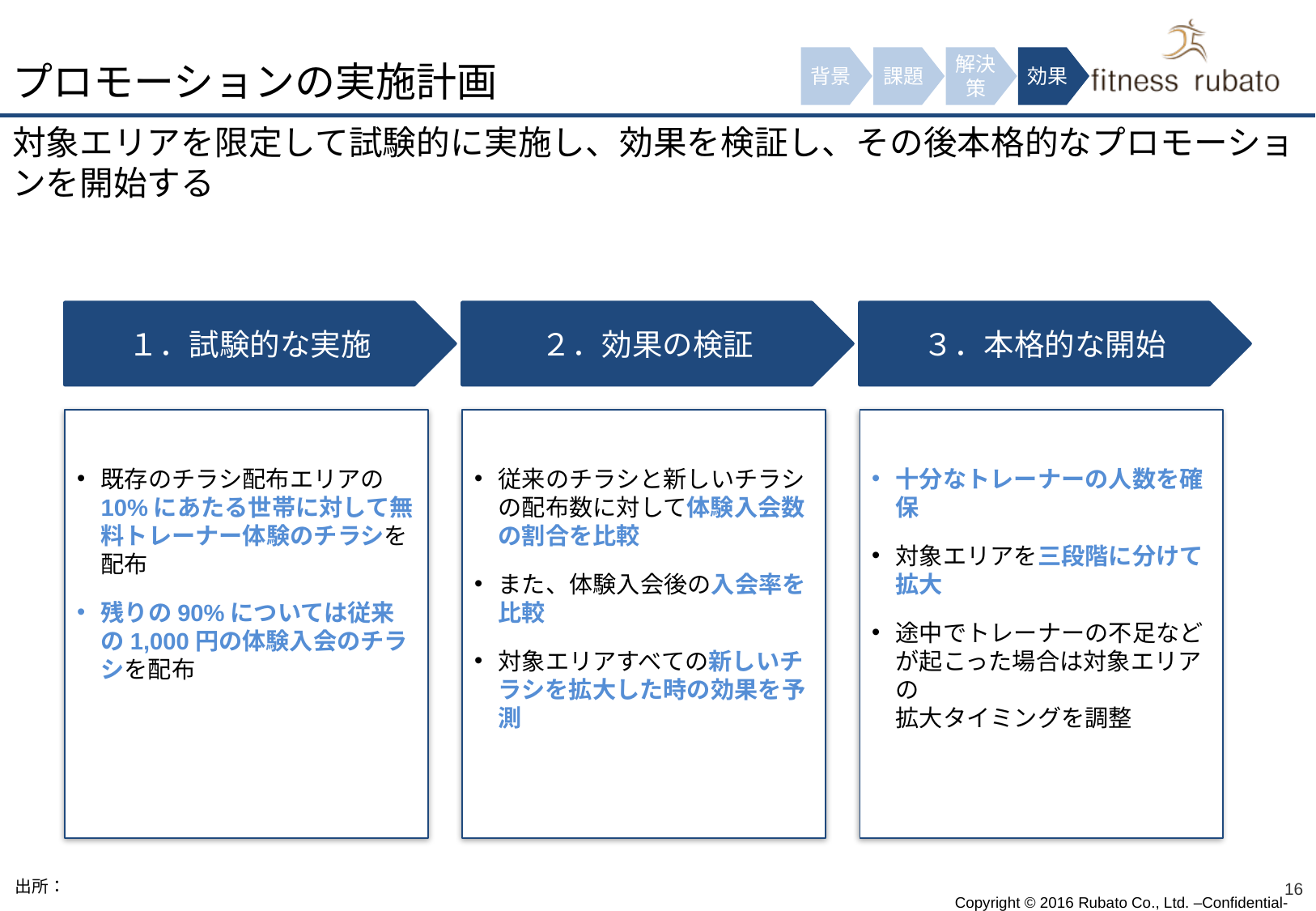

# プロモーションの実施計画
背景
課題
解決策
効果
対象エリアを限定して試験的に実施し、効果を検証し、その後本格的なプロモーションを開始する
１．試験的な実施
２．効果の検証
３．本格的な開始

既存のチラシ配布エリアの10%にあたる世帯に対して無料トレーナー体験のチラシを配布
残りの90%については従来の1,000円の体験入会のチラシを配布

従来のチラシと新しいチラシの配布数に対して体験入会数の割合を比較
また、体験入会後の入会率を
比較
対象エリアすべての新しいチラシを拡大した時の効果を予測

十分なトレーナーの人数を確保
対象エリアを三段階に分けて
拡大
途中でトレーナーの不足などが起こった場合は対象エリアの
拡大タイミングを調整
出所：
16